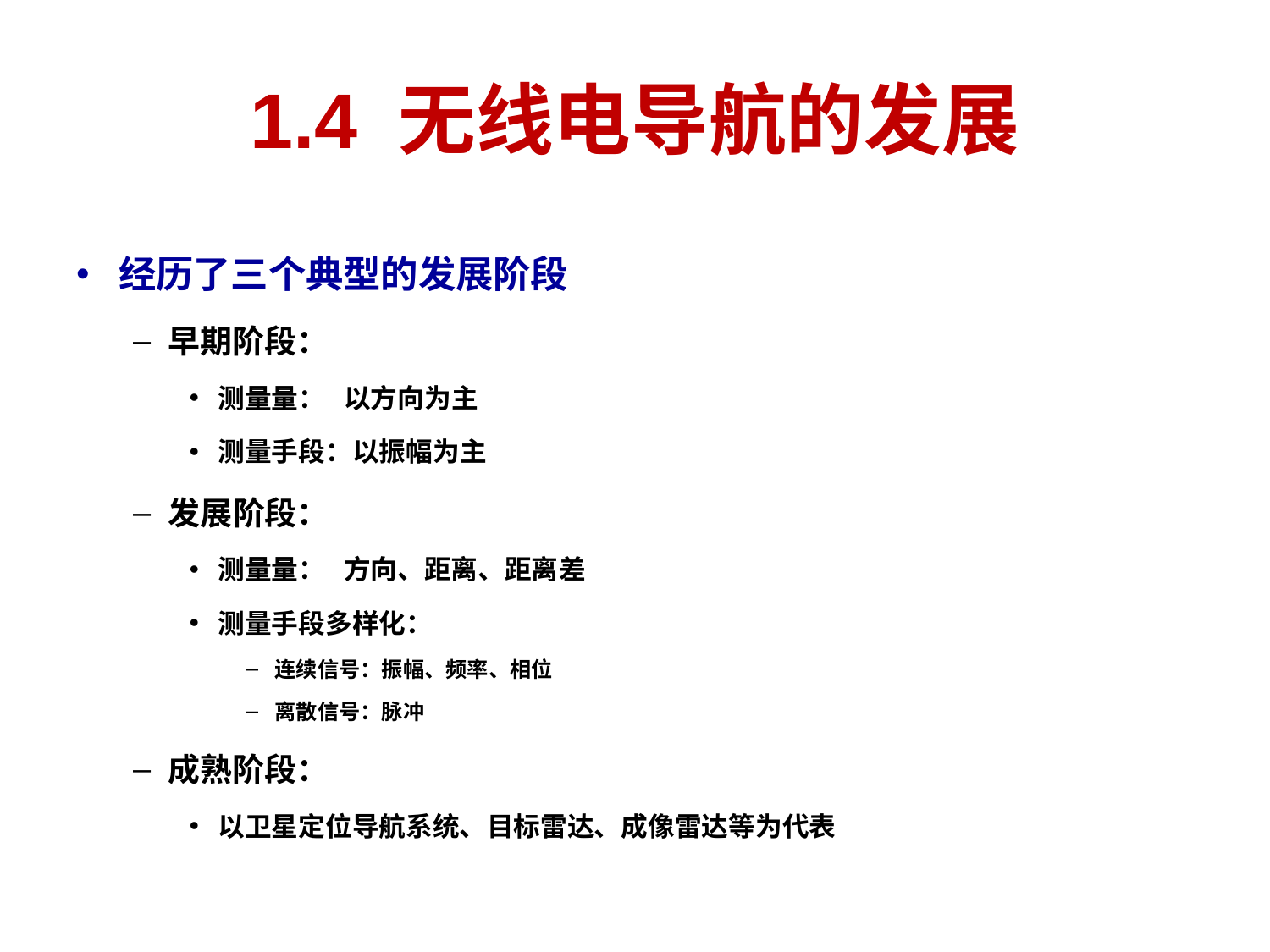

# 1.4 无线电导航的发展
经历了三个典型的发展阶段
早期阶段：
测量量：   以方向为主
测量手段：以振幅为主
发展阶段：
测量量：   方向、距离、距离差
测量手段多样化：
连续信号：振幅、频率、相位
离散信号：脉冲
成熟阶段：
以卫星定位导航系统、目标雷达、成像雷达等为代表